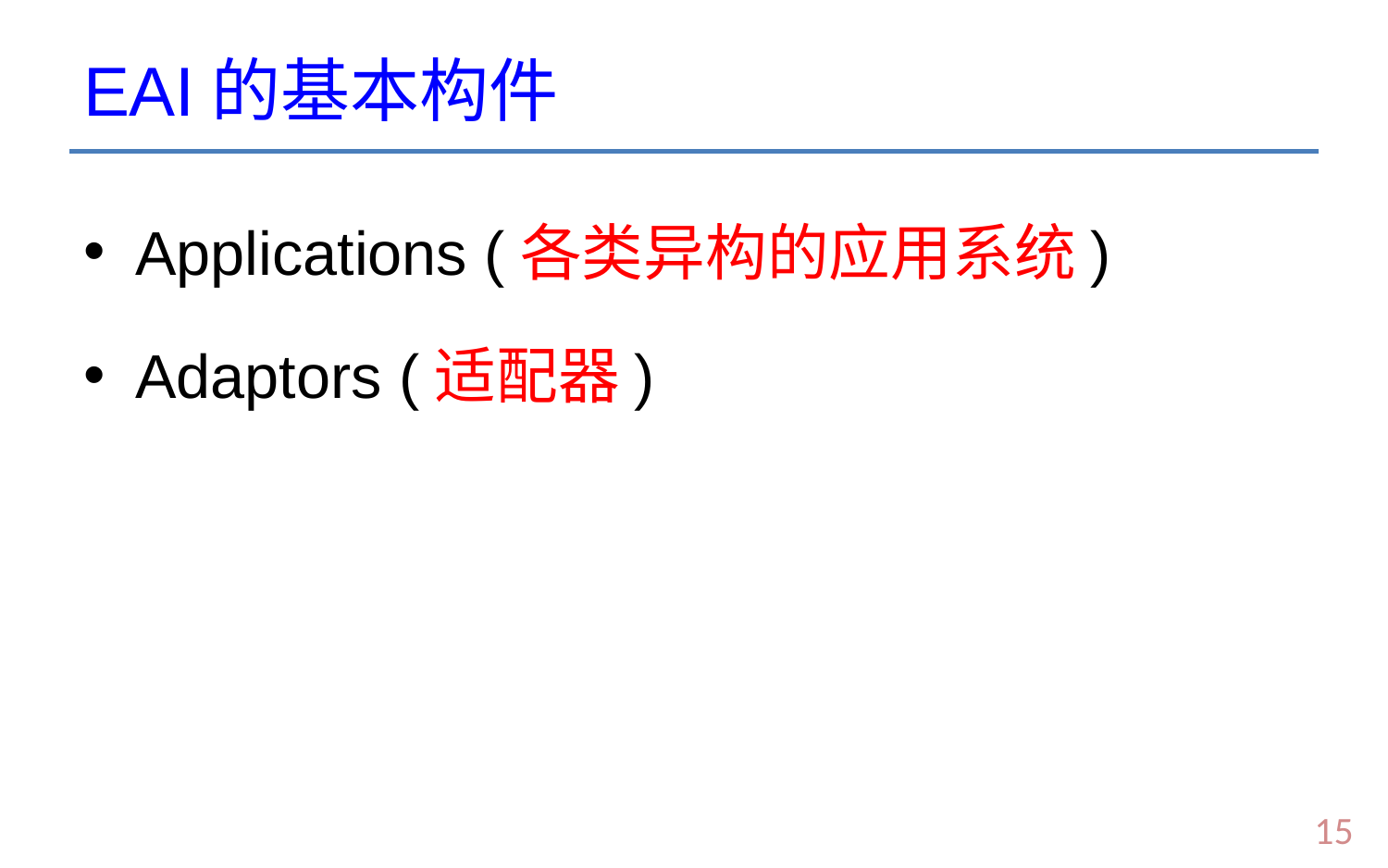

# EAI的基本构件
Applications (各类异构的应用系统)
Adaptors (适配器)
15